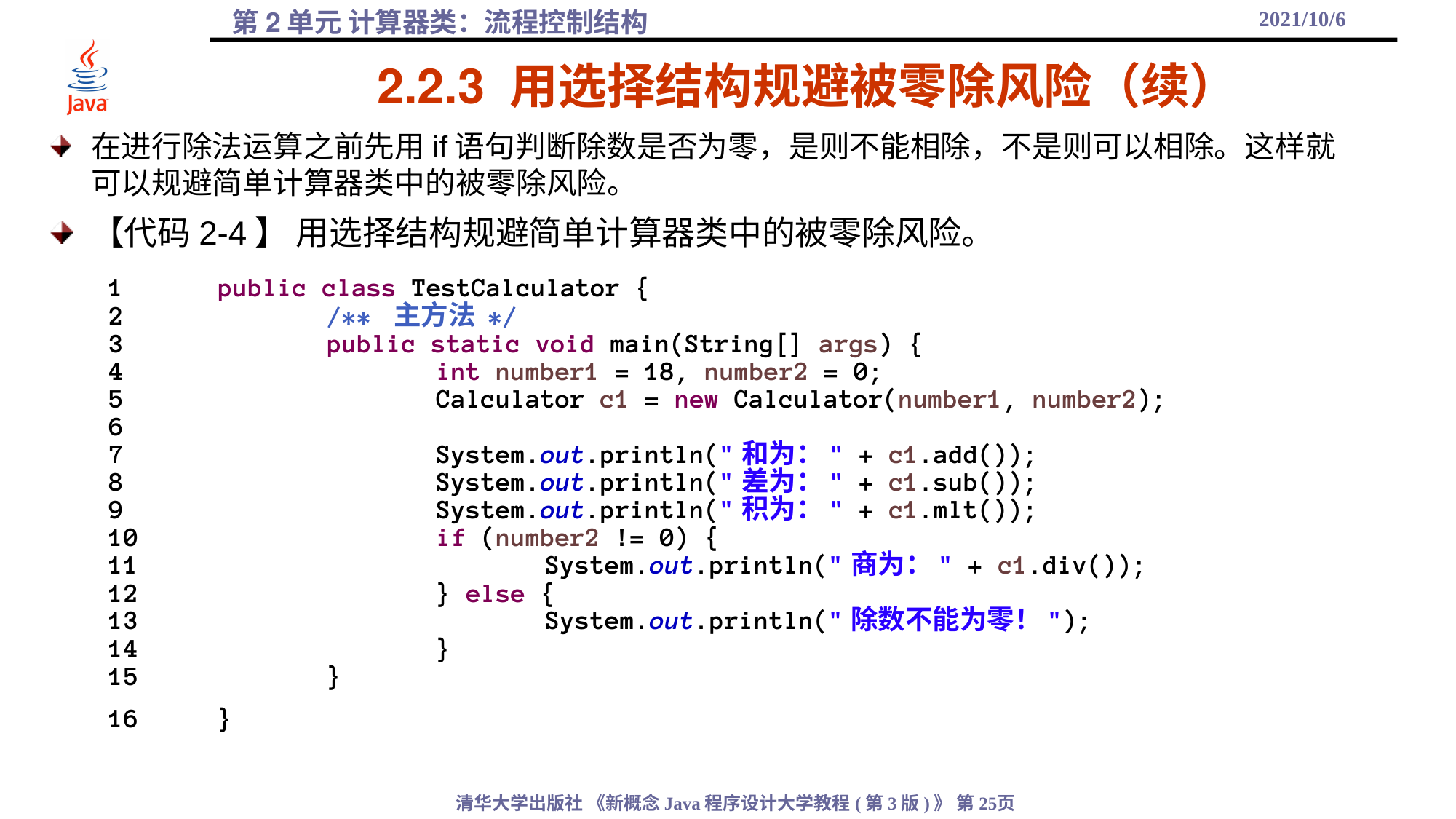

2021/10/6
# 2.2.3 用选择结构规避被零除风险（续）
在进行除法运算之前先用if语句判断除数是否为零，是则不能相除，不是则可以相除。这样就可以规避简单计算器类中的被零除风险。
【代码2-4】 用选择结构规避简单计算器类中的被零除风险。

1	public class TestCalculator {
2		/** 主方法 */
3		public static void main(String[] args) {
4			int number1 = 18, number2 = 0;
5			Calculator c1 = new Calculator(number1, number2);
6
7			System.out.println("和为：" + c1.add());
8			System.out.println("差为：" + c1.sub());
9			System.out.println("积为：" + c1.mlt());
10			if (number2 != 0) {
11				System.out.println("商为：" + c1.div());
12			} else {
13				System.out.println("除数不能为零！");
14			}
15		}
16	}